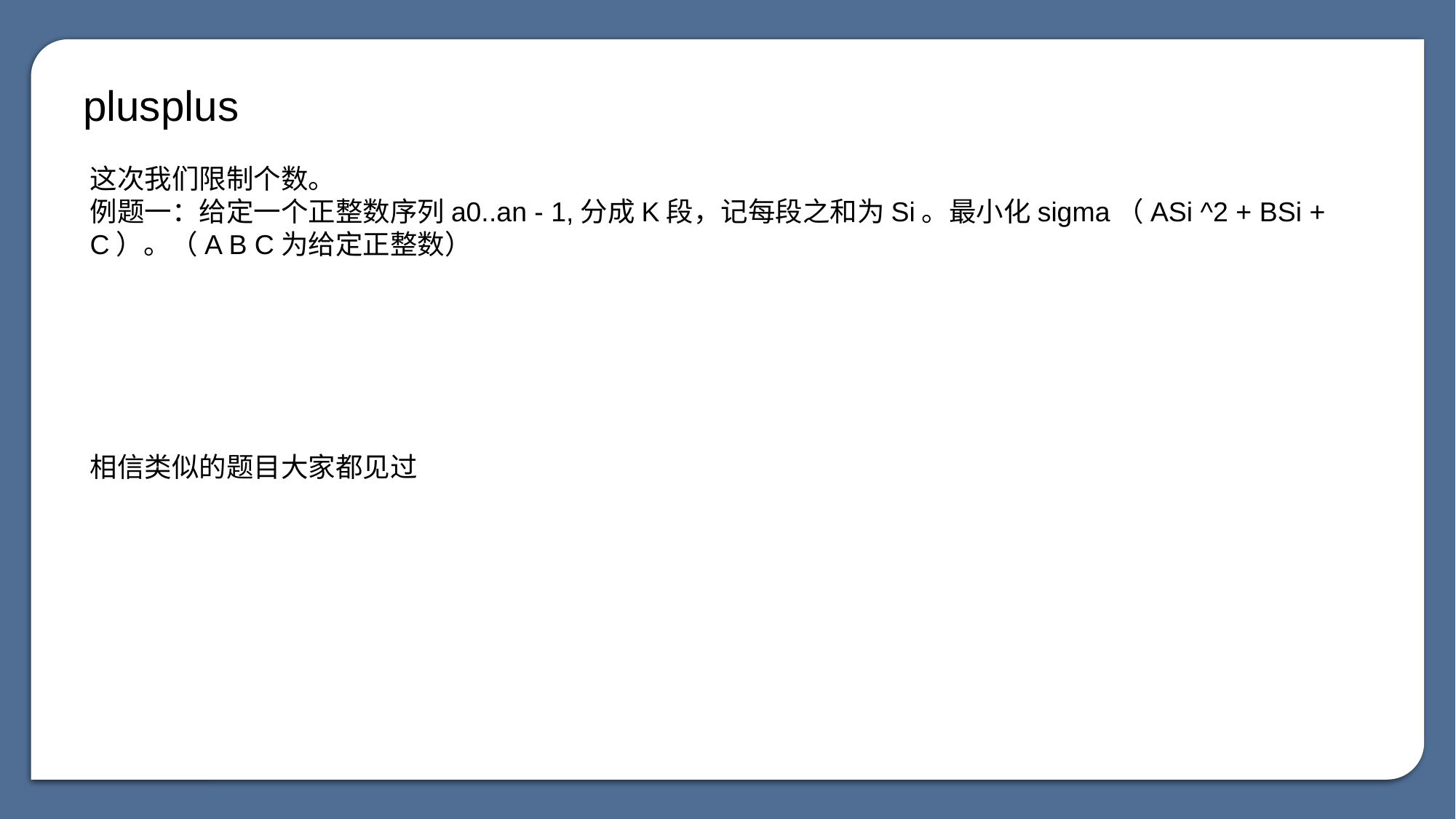

plusplus
这次我们限制个数。
例题一：给定一个正整数序列a0..an - 1,分成K段，记每段之和为Si。最小化sigma（ASi ^2 + BSi + C）。（A B C为给定正整数）

相信类似的题目大家都见过